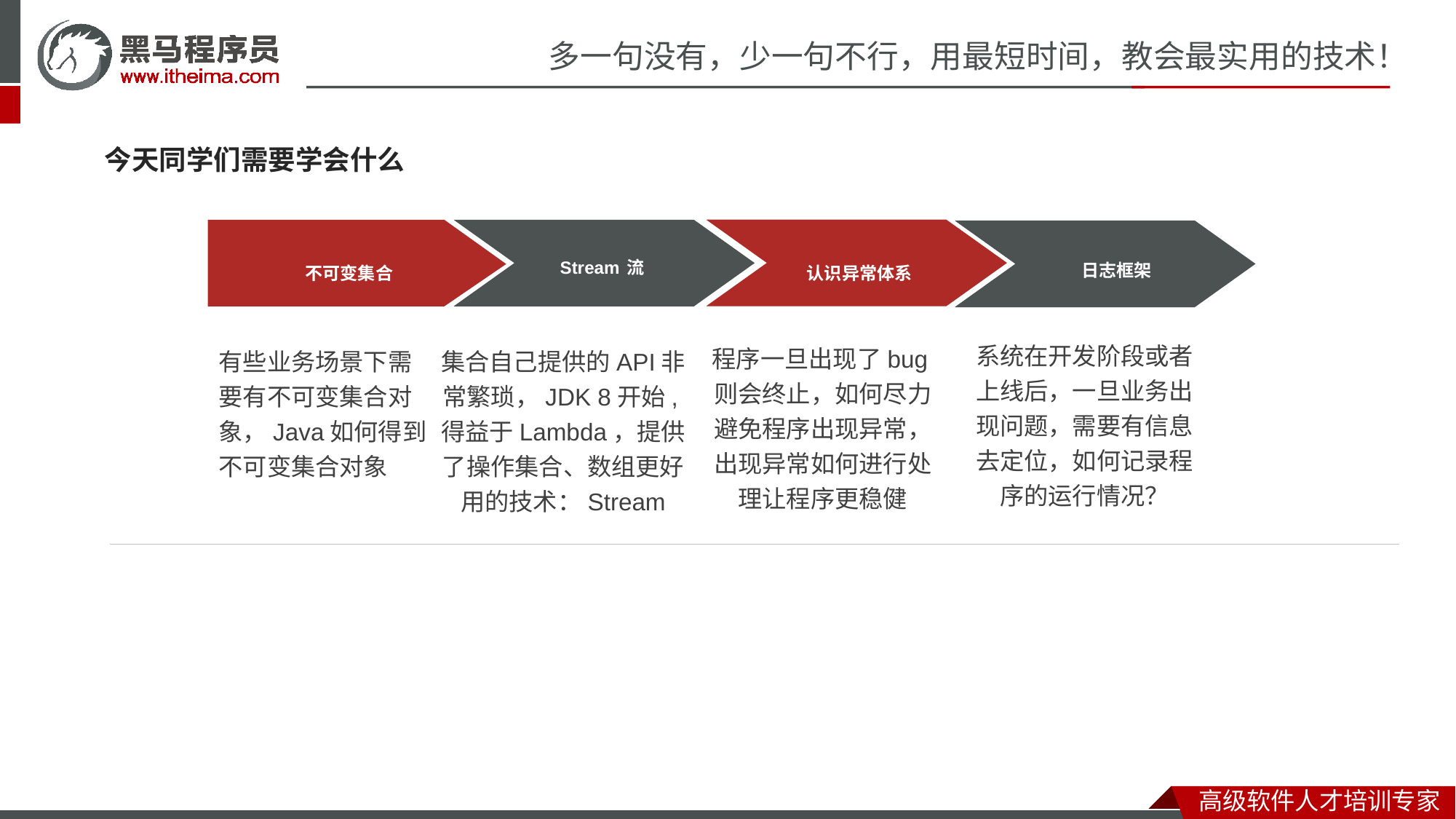

今天同学们需要学会什么

不可变集合
认识异常体系
Stream流
日志框架
系统在开发阶段或者上线后，一旦业务出现问题，需要有信息去定位，如何记录程序的运行情况？
程序一旦出现了bug则会终止，如何尽力避免程序出现异常，出现异常如何进行处理让程序更稳健
有些业务场景下需要有不可变集合对象，Java如何得到不可变集合对象
集合自己提供的API非常繁琐，JDK 8开始,得益于Lambda，提供了操作集合、数组更好用的技术：Stream